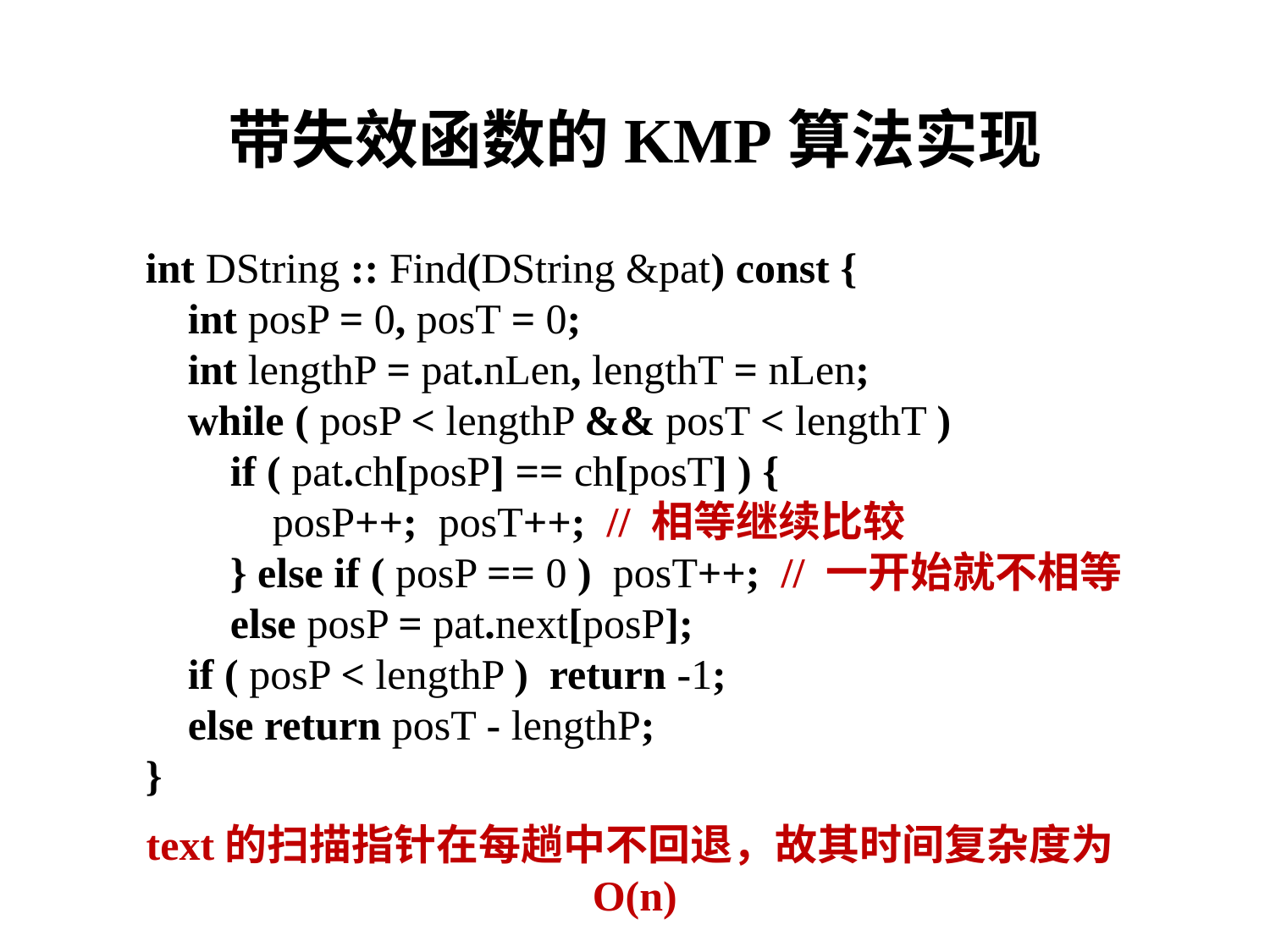

# 带失效函数的KMP算法实现
int DString :: Find(DString &pat) const {
    int posP = 0, posT = 0;
    int lengthP = pat.nLen, lengthT = nLen;
    while ( posP < lengthP && posT < lengthT )
        if ( pat.ch[posP] == ch[posT] ) {
            posP++;  posT++;  // 相等继续比较
        } else if ( posP == 0 )  posT++;  // 一开始就不相等
        else posP = pat.next[posP];
    if ( posP < lengthP )  return -1;
    else return posT - lengthP;
}
text的扫描指针在每趟中不回退，故其时间复杂度为O(n)